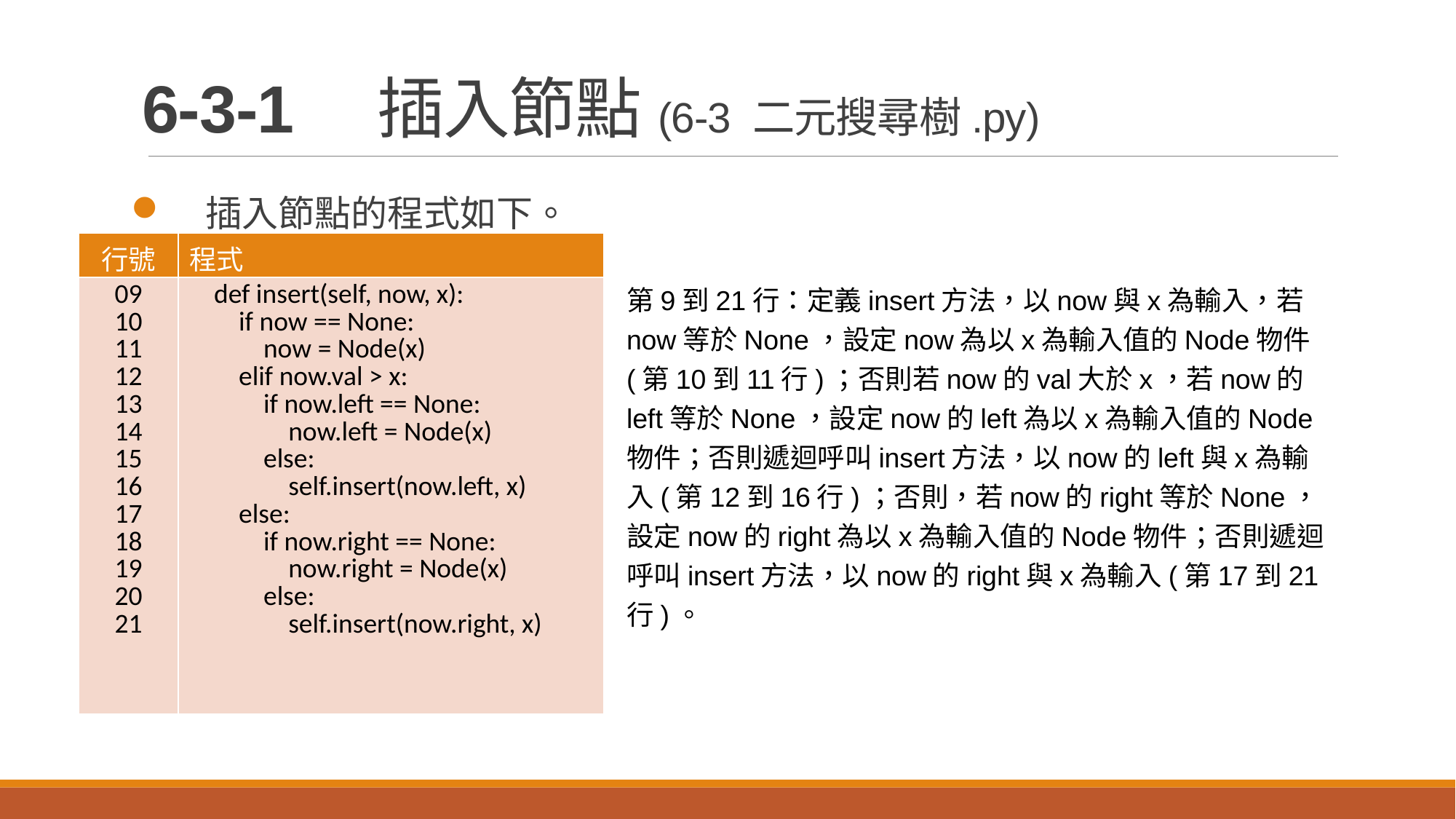

# 6-3-1　插入節點(6-3 二元搜尋樹.py)
插入節點的程式如下。
| 行號 | 程式 |
| --- | --- |
| 09 10 11 12 13 14 15 16 17 18 19 20 21 | def insert(self, now, x): if now == None: now = Node(x) elif now.val > x: if now.left == None: now.left = Node(x) else: self.insert(now.left, x) else: if now.right == None: now.right = Node(x) else: self.insert(now.right, x) |
第9到21行：定義insert方法，以now與x為輸入，若now等於None，設定now為以x為輸入值的Node物件(第10到11行)；否則若now的val大於x，若now的left等於None，設定now的left為以x為輸入值的Node物件；否則遞迴呼叫insert方法，以now的left與x為輸入(第12到16行)；否則，若now的right等於None，設定now的right為以x為輸入值的Node物件；否則遞迴呼叫insert方法，以now的right與x為輸入(第17到21行)。